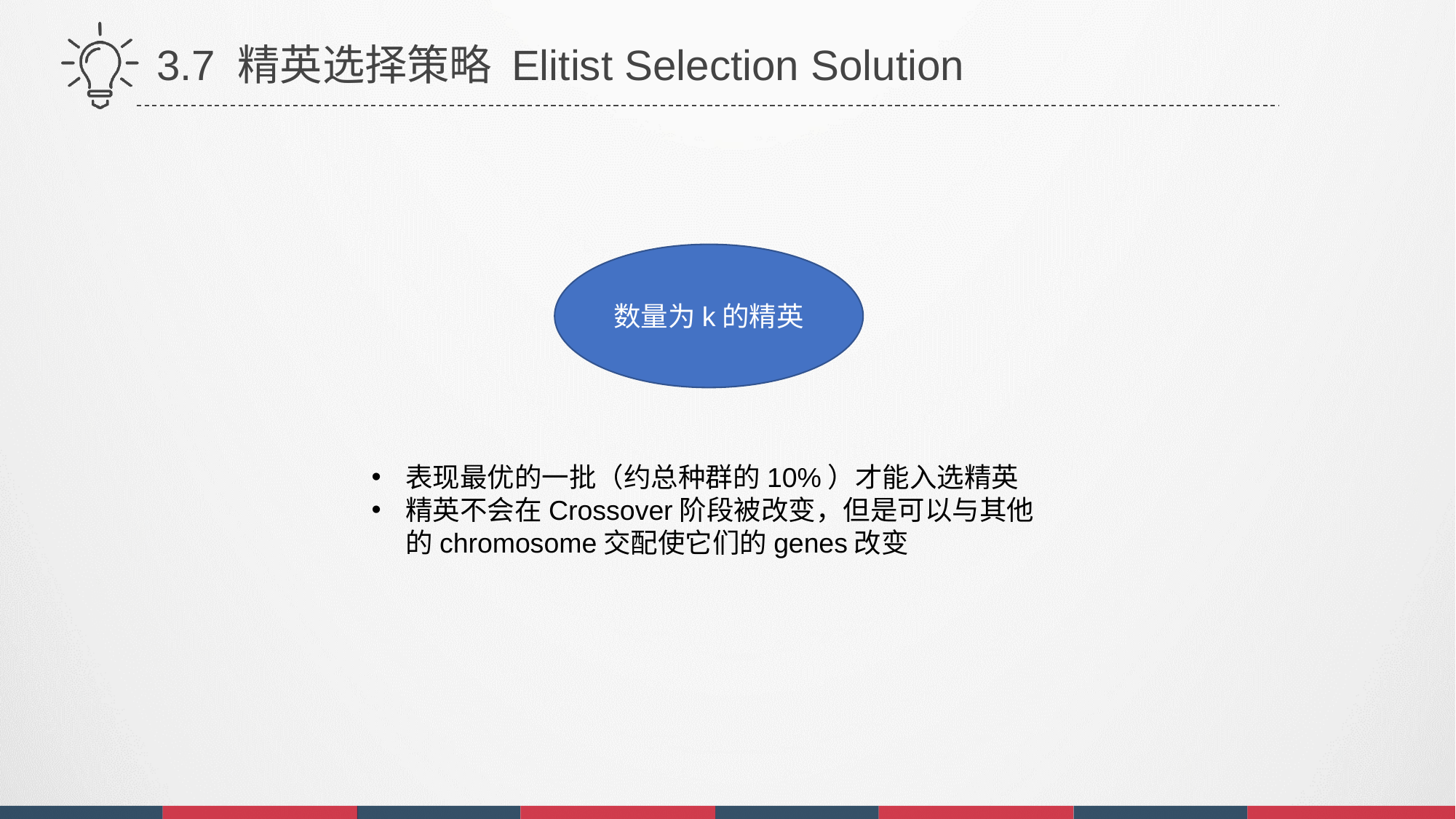

3.7 精英选择策略 Elitist Selection Solution
数量为k的精英
表现最优的一批（约总种群的10%）才能入选精英
精英不会在Crossover阶段被改变，但是可以与其他的chromosome交配使它们的genes改变